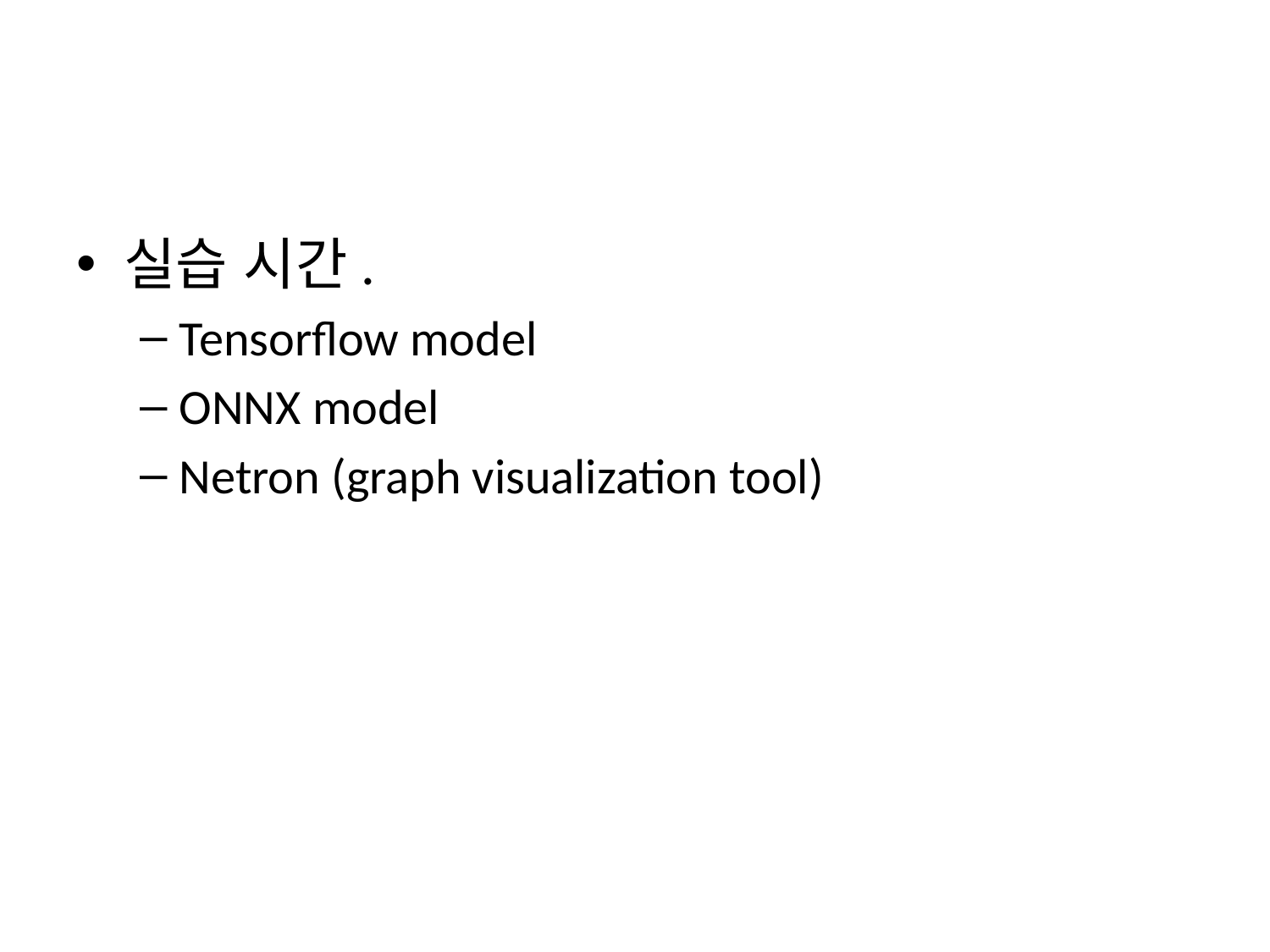

#
실습 시간.
Tensorflow model
ONNX model
Netron (graph visualization tool)